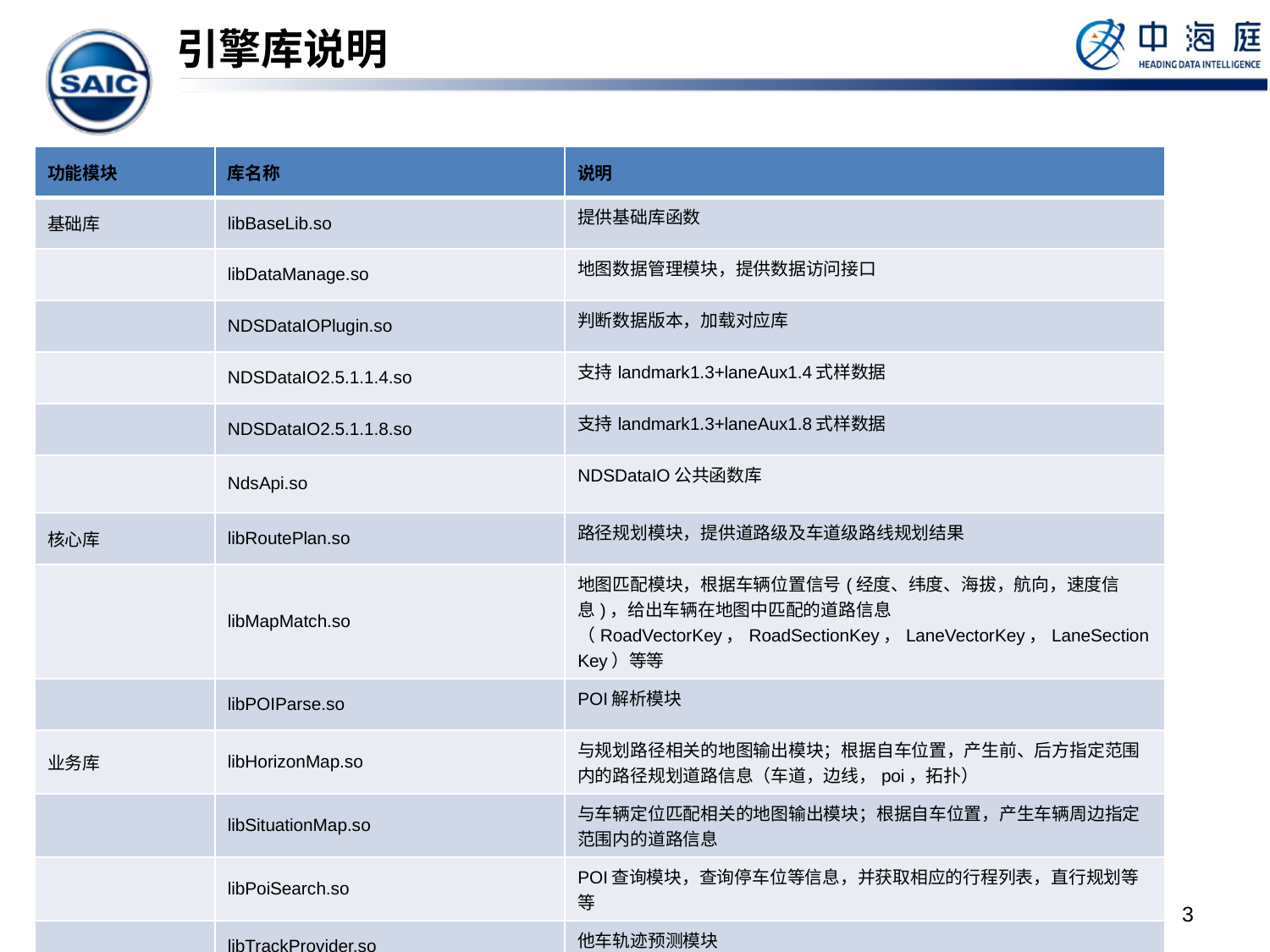

# 引擎库说明
| 功能模块 | 库名称 | 说明 |
| --- | --- | --- |
| 基础库 | libBaseLib.so | 提供基础库函数 |
|  | libDataManage.so | 地图数据管理模块，提供数据访问接口 |
|  | NDSDataIOPlugin.so | 判断数据版本，加载对应库 |
|  | NDSDataIO2.5.1.1.4.so | 支持landmark1.3+laneAux1.4式样数据 |
|  | NDSDataIO2.5.1.1.8.so | 支持landmark1.3+laneAux1.8式样数据 |
|  | NdsApi.so | NDSDataIO公共函数库 |
| 核心库 | libRoutePlan.so | 路径规划模块，提供道路级及车道级路线规划结果 |
|  | libMapMatch.so | 地图匹配模块，根据车辆位置信号(经度、纬度、海拔，航向，速度信息)，给出车辆在地图中匹配的道路信息（RoadVectorKey，RoadSectionKey，LaneVectorKey，LaneSectionKey）等等 |
|  | libPOIParse.so | POI解析模块 |
| 业务库 | libHorizonMap.so | 与规划路径相关的地图输出模块；根据自车位置，产生前、后方指定范围内的路径规划道路信息（车道，边线，poi，拓扑） |
|  | libSituationMap.so | 与车辆定位匹配相关的地图输出模块；根据自车位置，产生车辆周边指定范围内的道路信息 |
|  | libPoiSearch.so | POI查询模块，查询停车位等信息，并获取相应的行程列表，直行规划等等 |
|  | libTrackProvider.so | 他车轨迹预测模块 |
3